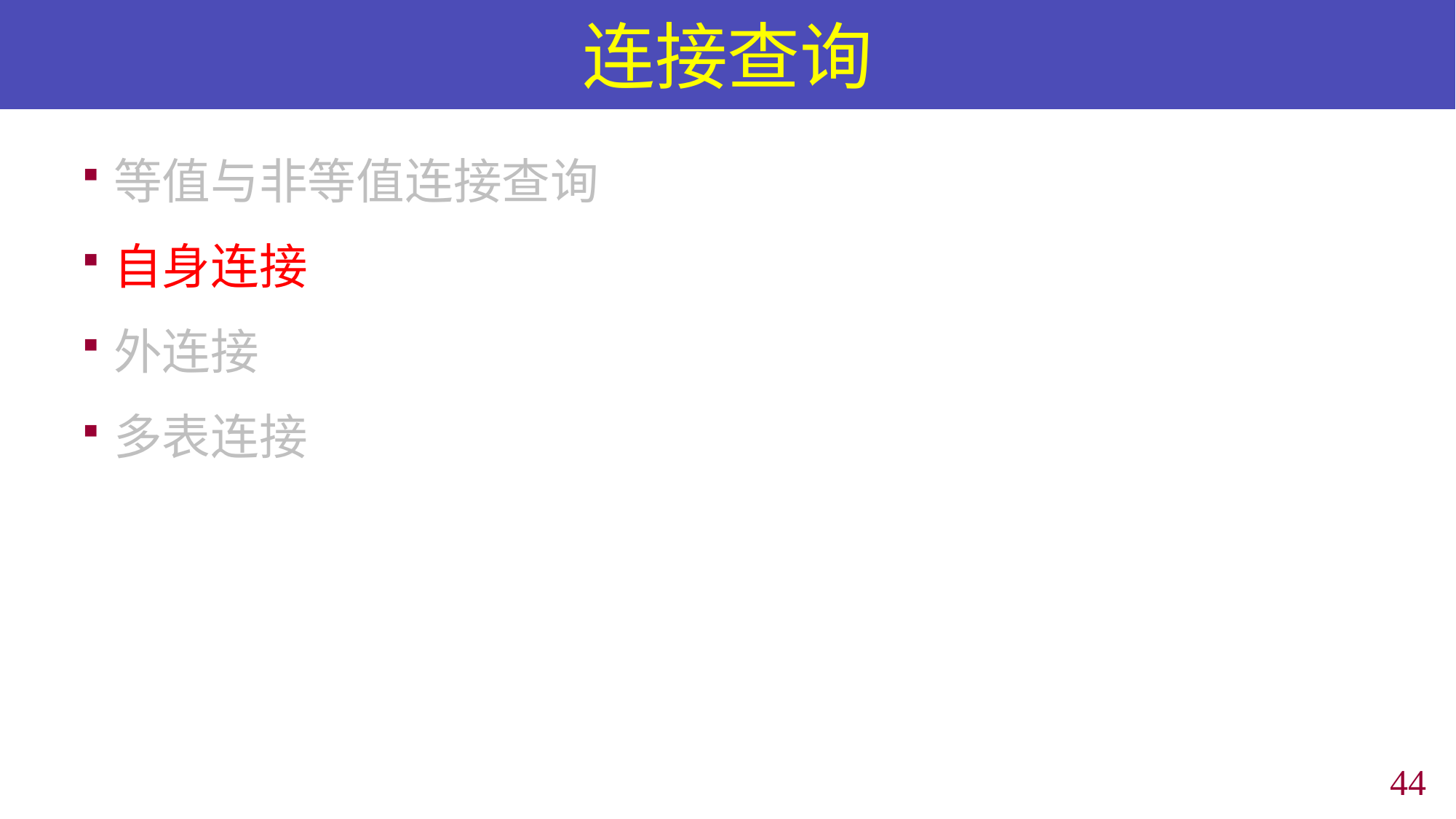

# 连接查询
等值与非等值连接查询
自身连接
外连接
多表连接

44